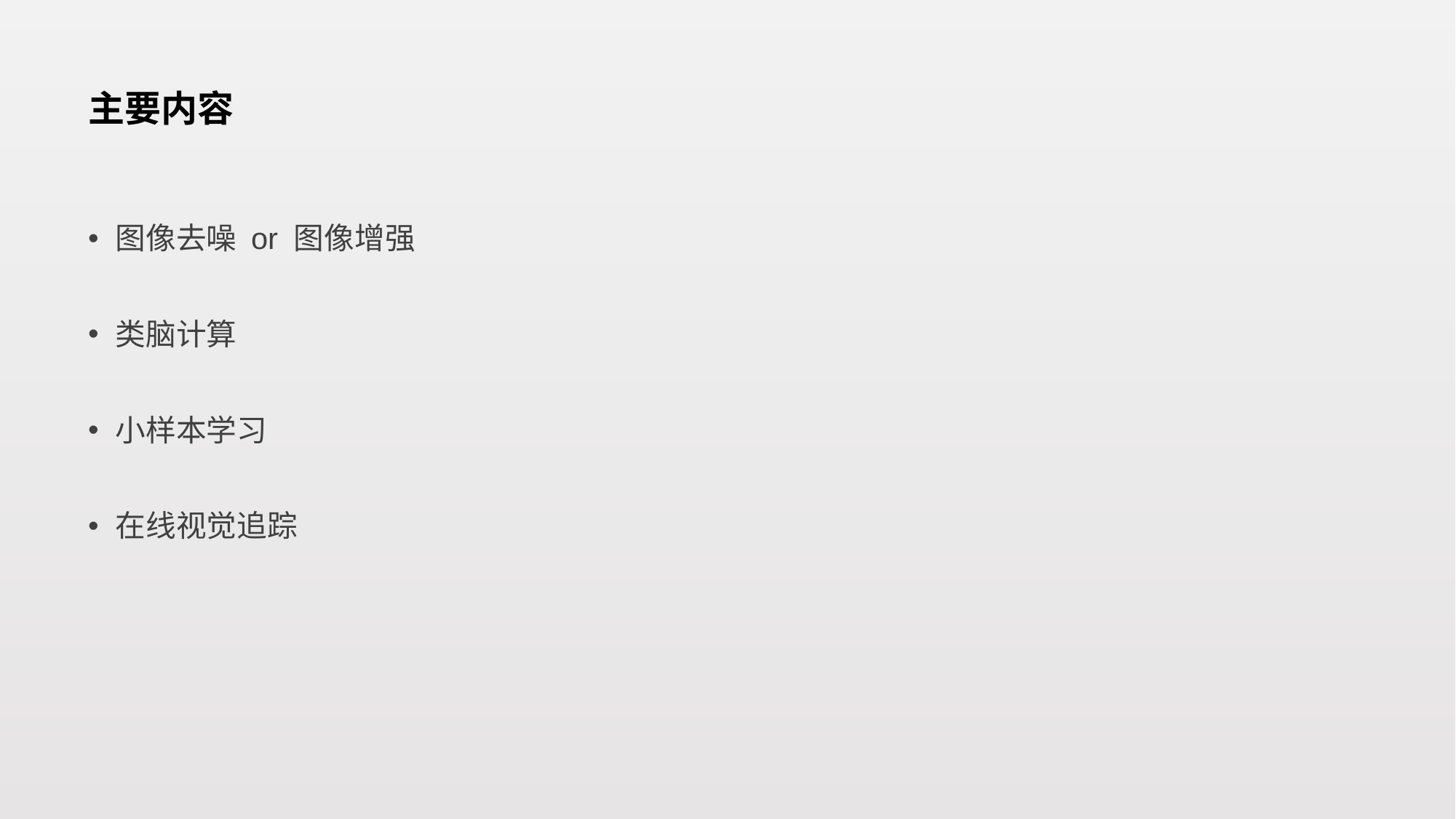

# 主要内容
图像去噪 or 图像增强

类脑计算

小样本学习

在线视觉追踪